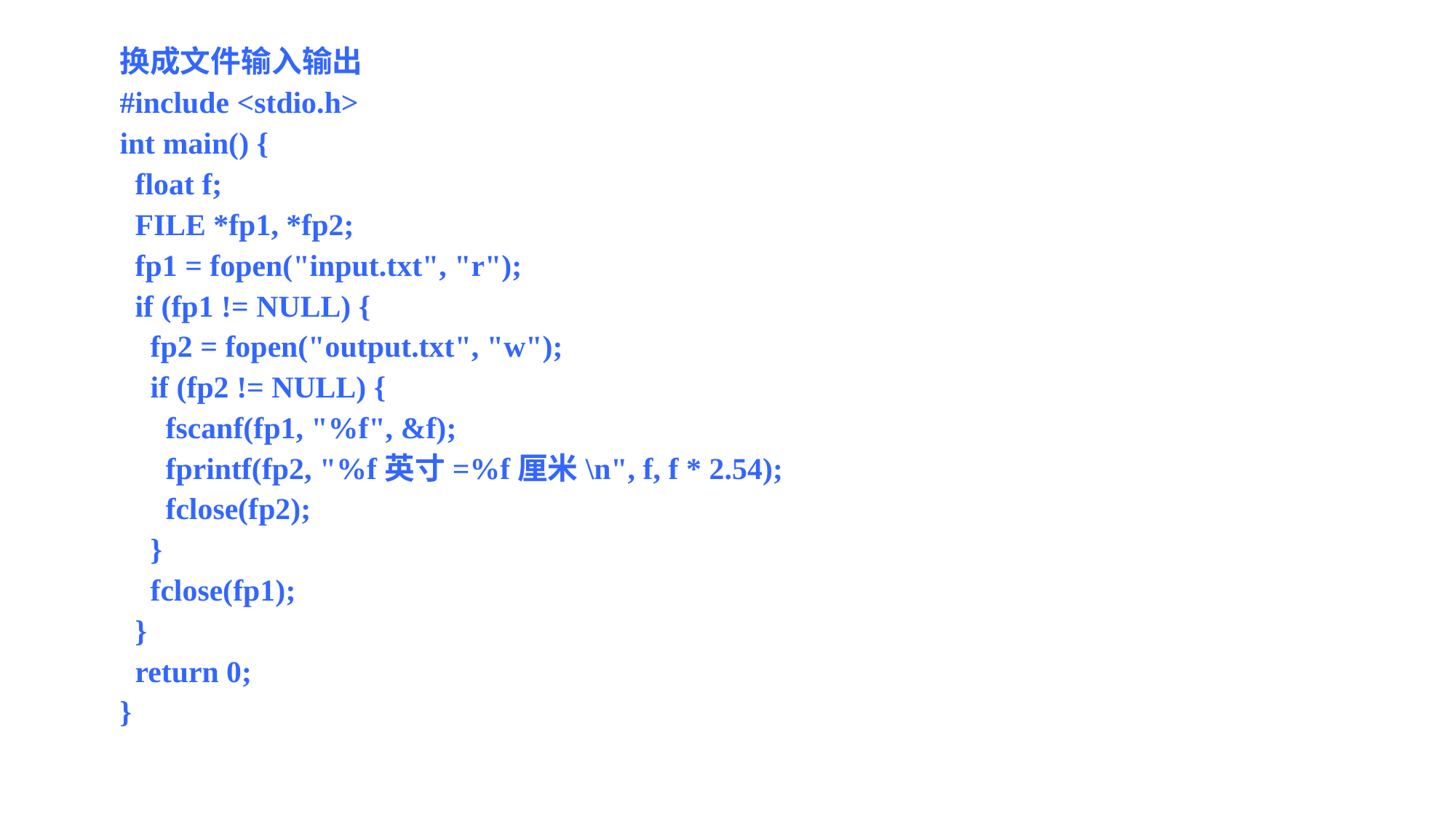

换成文件输入输出
#include <stdio.h>
int main() {
  float f;
  FILE *fp1, *fp2;
  fp1 = fopen("input.txt", "r");
  if (fp1 != NULL) {
    fp2 = fopen("output.txt", "w");
    if (fp2 != NULL) {
      fscanf(fp1, "%f", &f);
      fprintf(fp2, "%f英寸=%f厘米\n", f, f * 2.54);
      fclose(fp2);
    }
    fclose(fp1);
  }
  return 0;
}